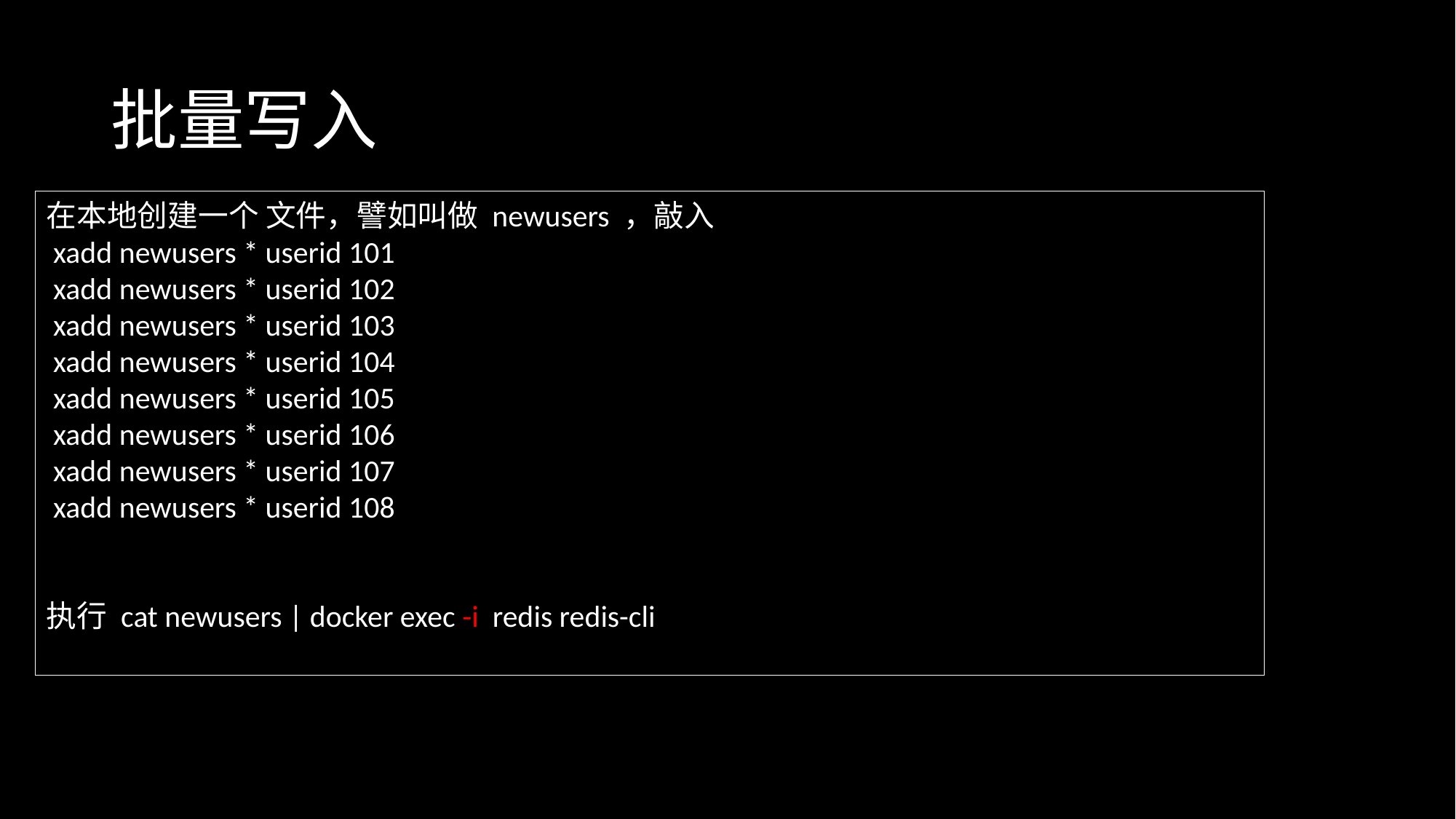

# 批量写入
在本地创建一个 文件，譬如叫做 newusers ，敲入
 xadd newusers * userid 101
 xadd newusers * userid 102
 xadd newusers * userid 103
 xadd newusers * userid 104
 xadd newusers * userid 105
 xadd newusers * userid 106
 xadd newusers * userid 107
 xadd newusers * userid 108

执行 cat newusers | docker exec -i  redis redis-cli